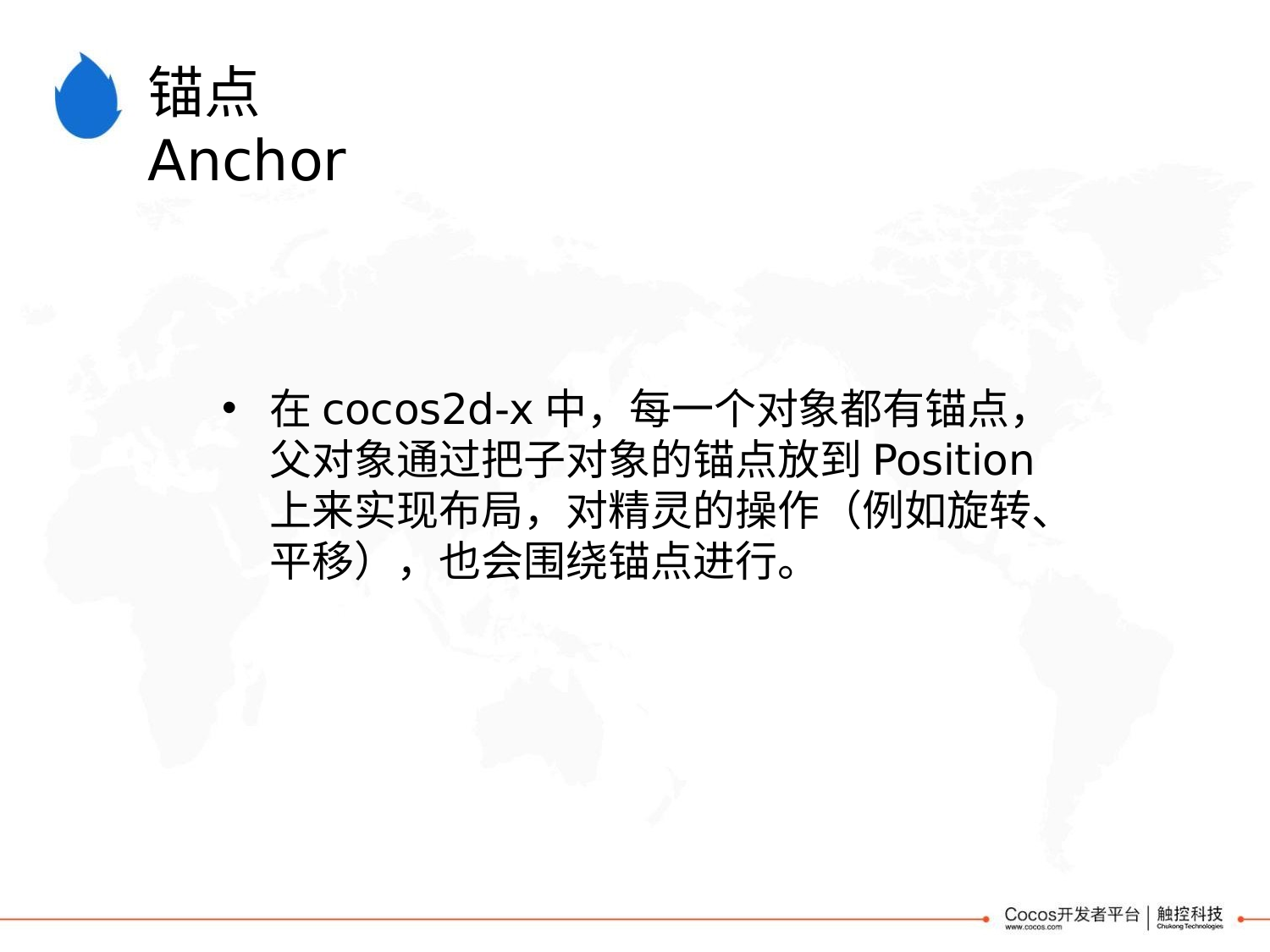

# 锚点Anchor
在cocos2d-x中，每一个对象都有锚点，  父对象通过把子对象的锚点放到Position  上来实现布局，对精灵的操作（例如旋转、 平移），也会围绕锚点进行。